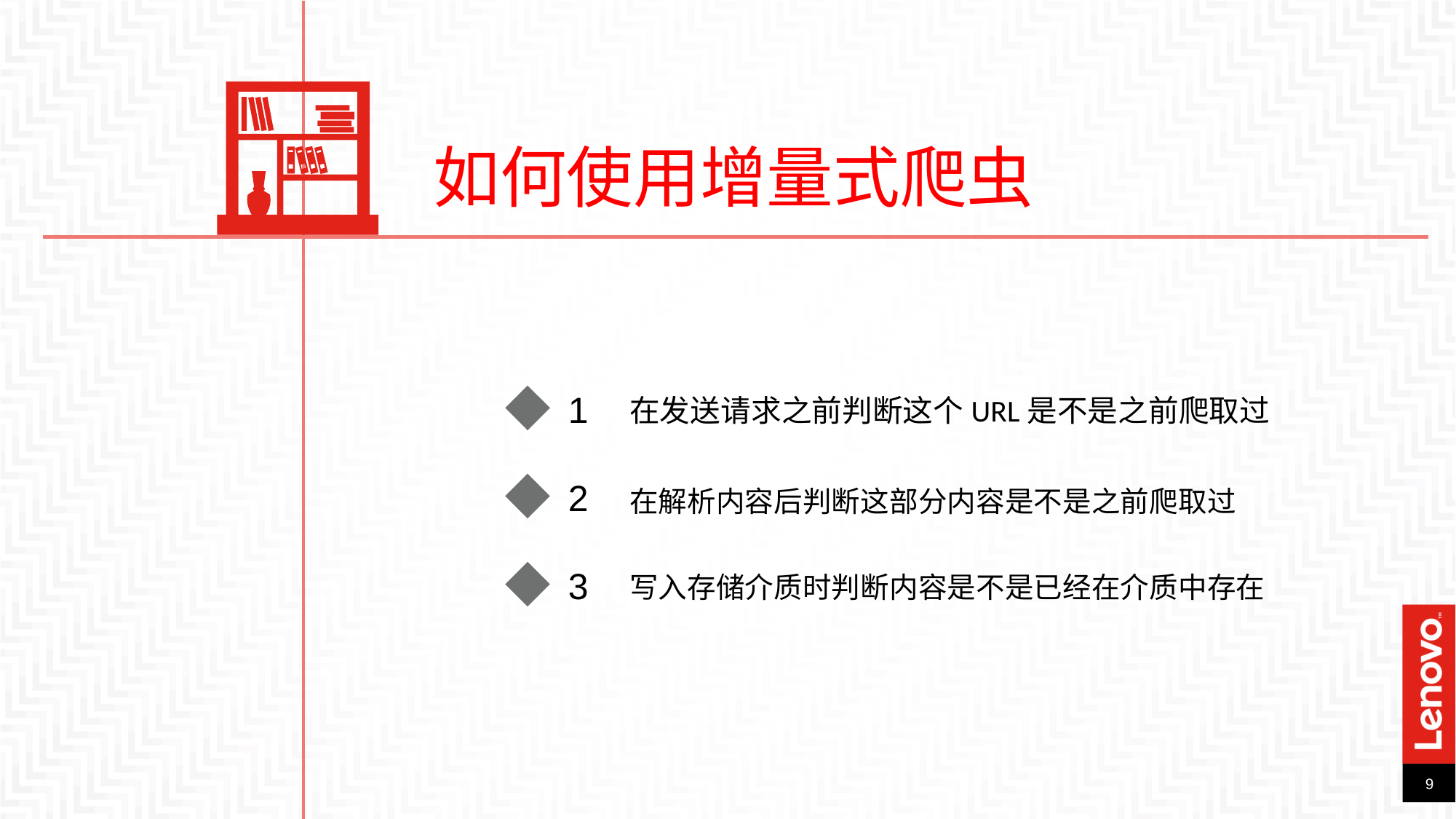

如何使用增量式爬虫
1
在发送请求之前判断这个URL是不是之前爬取过

2
在解析内容后判断这部分内容是不是之前爬取过

3
写入存储介质时判断内容是不是已经在介质中存在